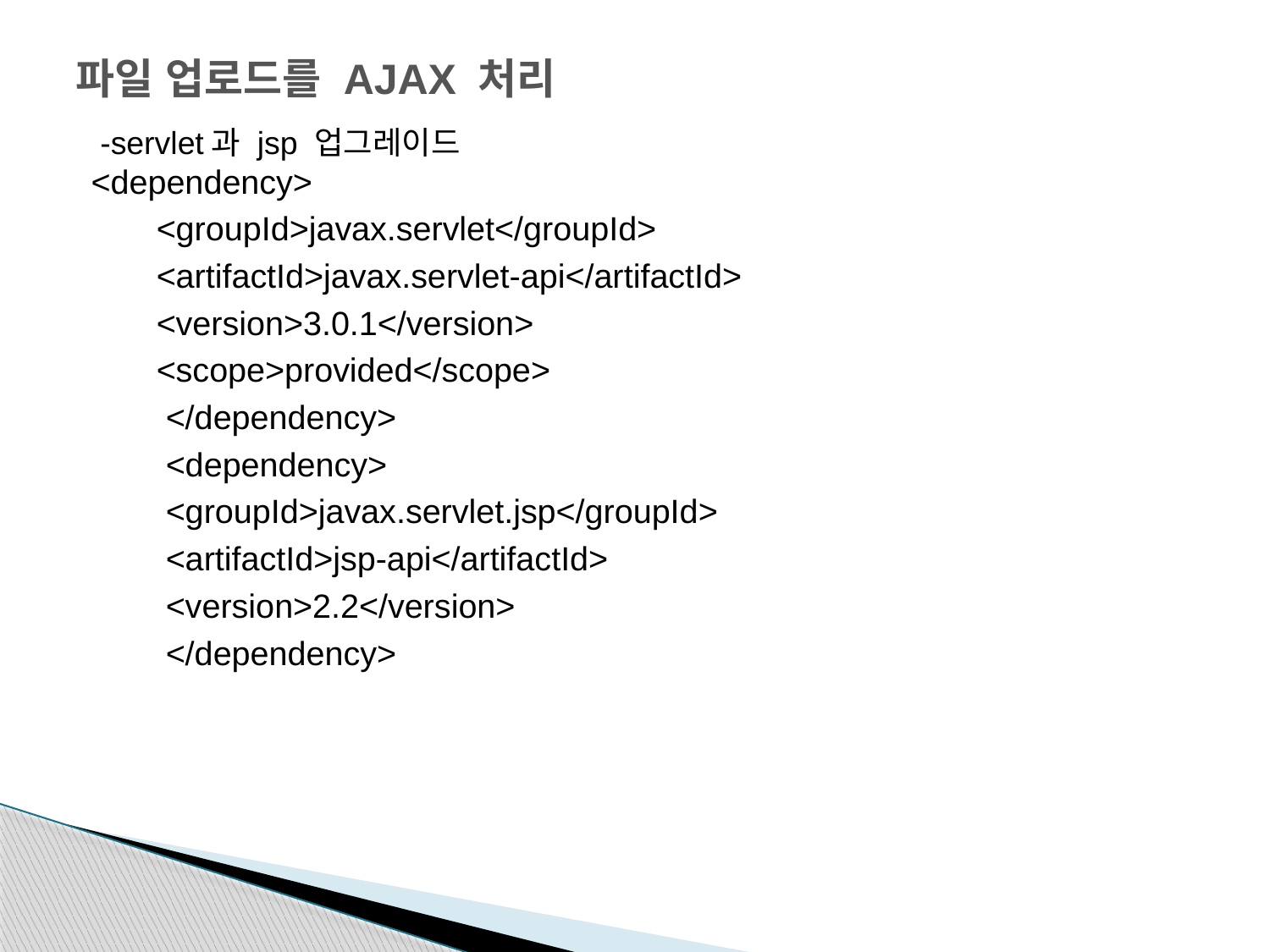

# 파일 업로드를 AJAX 처리
 -servlet과 jsp 업그레이드
<dependency>
       <groupId>javax.servlet</groupId>
       <artifactId>javax.servlet-api</artifactId>
       <version>3.0.1</version>
       <scope>provided</scope>
        </dependency>
        <dependency>
        <groupId>javax.servlet.jsp</groupId>
        <artifactId>jsp-api</artifactId>
        <version>2.2</version>
        </dependency>